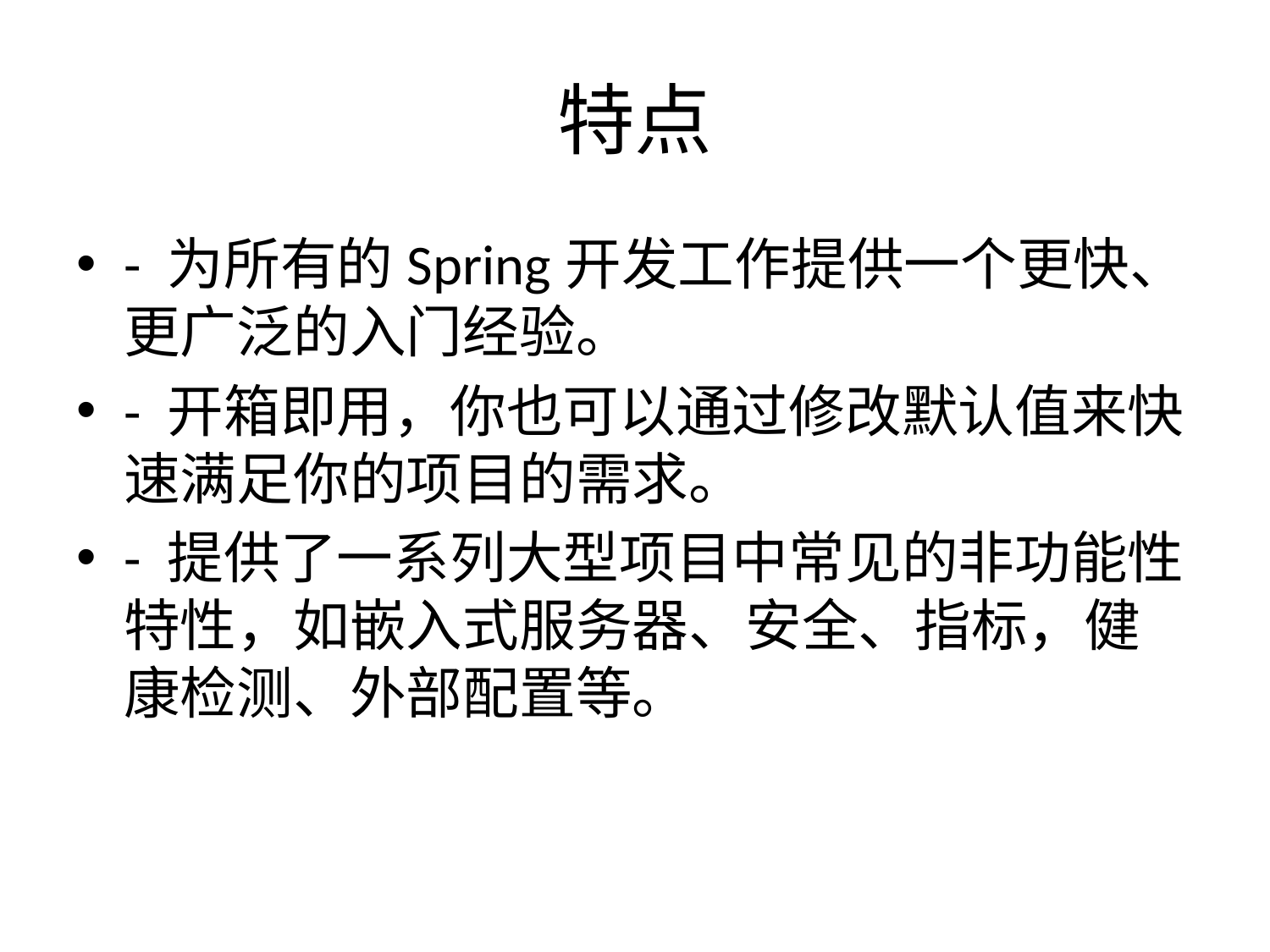

# 特点
- 为所有的Spring开发工作提供一个更快、更广泛的入门经验。
- 开箱即用，你也可以通过修改默认值来快速满足你的项目的需求。
- 提供了一系列大型项目中常见的非功能性特性，如嵌入式服务器、安全、指标，健康检测、外部配置等。